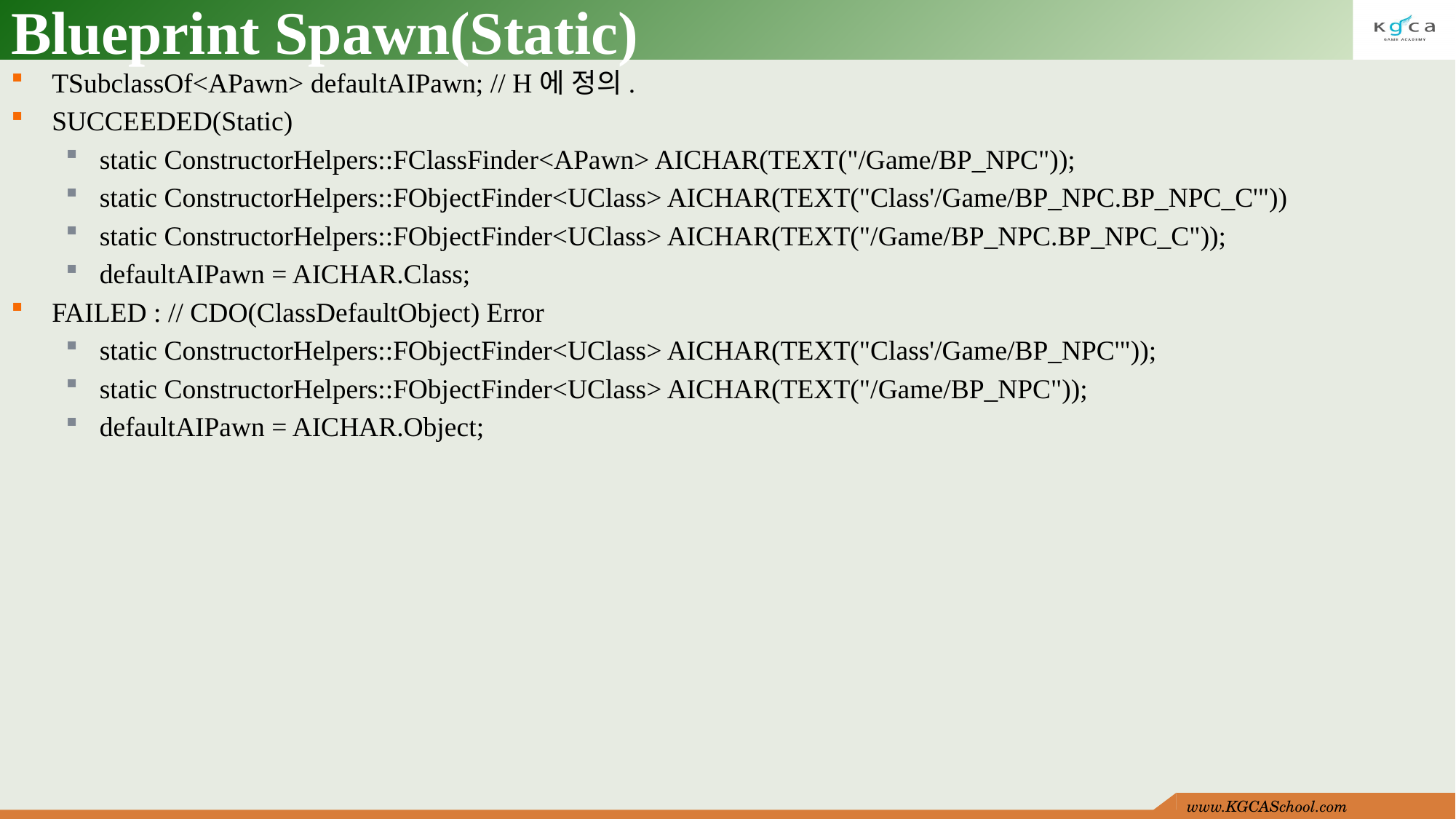

# Blueprint Spawn(Static)
TSubclassOf<APawn> defaultAIPawn; // H에 정의.
SUCCEEDED(Static)
static ConstructorHelpers::FClassFinder<APawn> AICHAR(TEXT("/Game/BP_NPC"));
static ConstructorHelpers::FObjectFinder<UClass> AICHAR(TEXT("Class'/Game/BP_NPC.BP_NPC_C'"))
static ConstructorHelpers::FObjectFinder<UClass> AICHAR(TEXT("/Game/BP_NPC.BP_NPC_C"));
defaultAIPawn = AICHAR.Class;
FAILED : // CDO(ClassDefaultObject) Error
static ConstructorHelpers::FObjectFinder<UClass> AICHAR(TEXT("Class'/Game/BP_NPC'"));
static ConstructorHelpers::FObjectFinder<UClass> AICHAR(TEXT("/Game/BP_NPC"));
defaultAIPawn = AICHAR.Object;